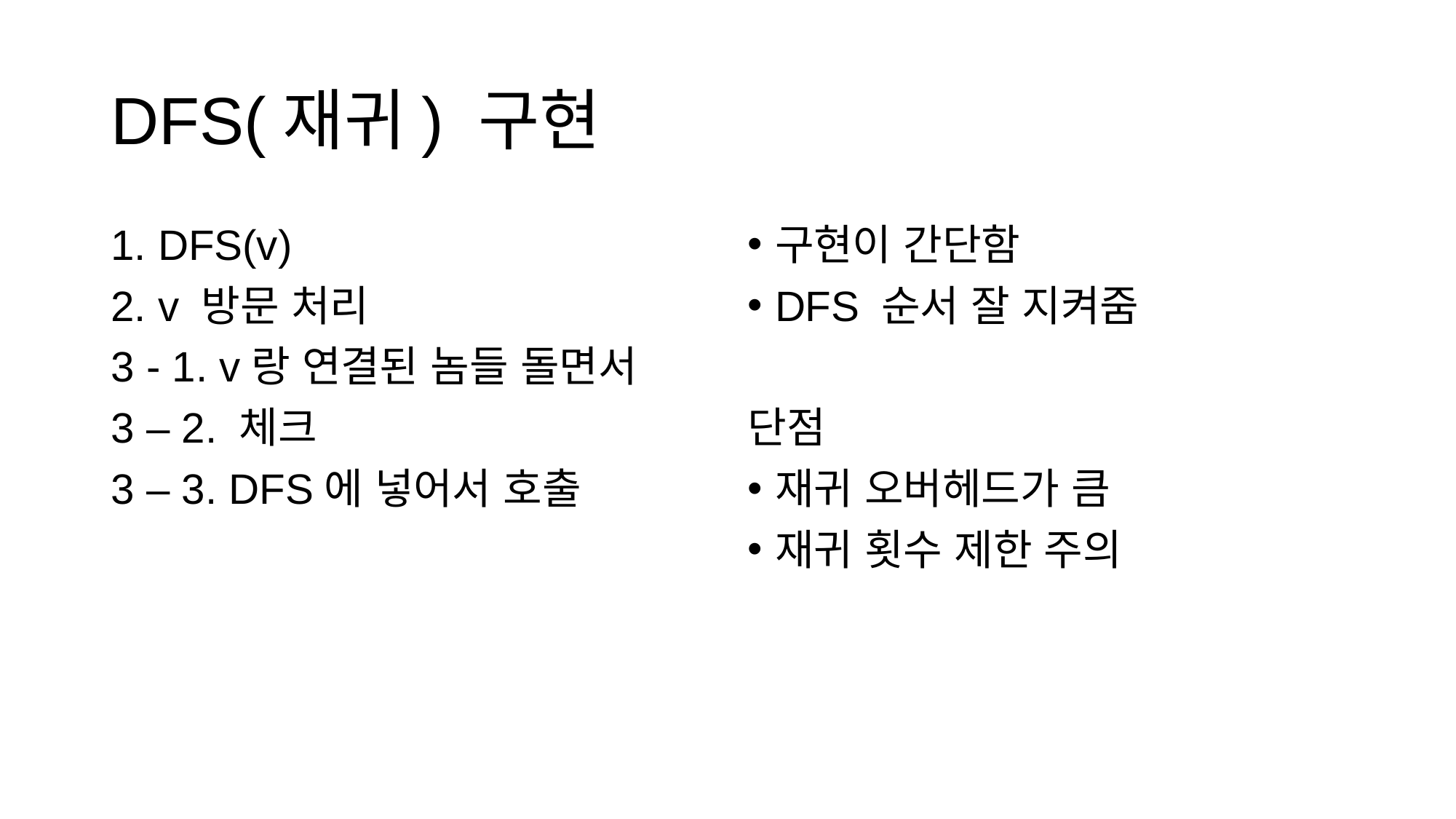

# DFS(재귀) 구현
1. DFS(v)
2. v 방문 처리
3 - 1. v랑 연결된 놈들 돌면서
3 – 2. 체크
3 – 3. DFS에 넣어서 호출
구현이 간단함
DFS 순서 잘 지켜줌

단점
재귀 오버헤드가 큼
재귀 횟수 제한 주의